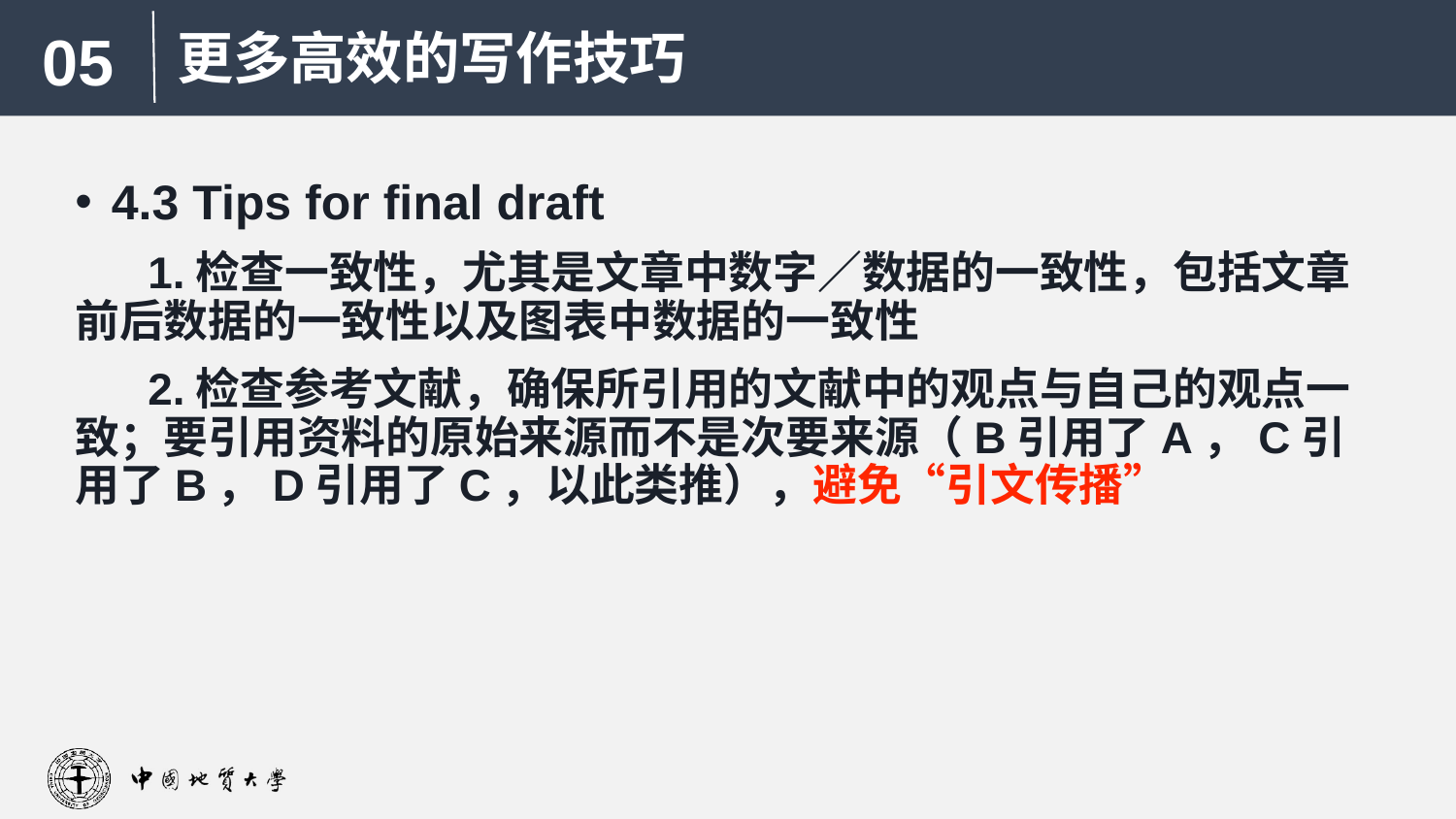

更多高效的写作技巧
05
4.3 Tips for final draft
1.检查一致性，尤其是文章中数字／数据的一致性，包括文章前后数据的一致性以及图表中数据的一致性
2.检查参考文献，确保所引用的文献中的观点与自己的观点一致；要引用资料的原始来源而不是次要来源（B引用了A，C引用了B，D引用了C，以此类推），避免“引文传播”
23